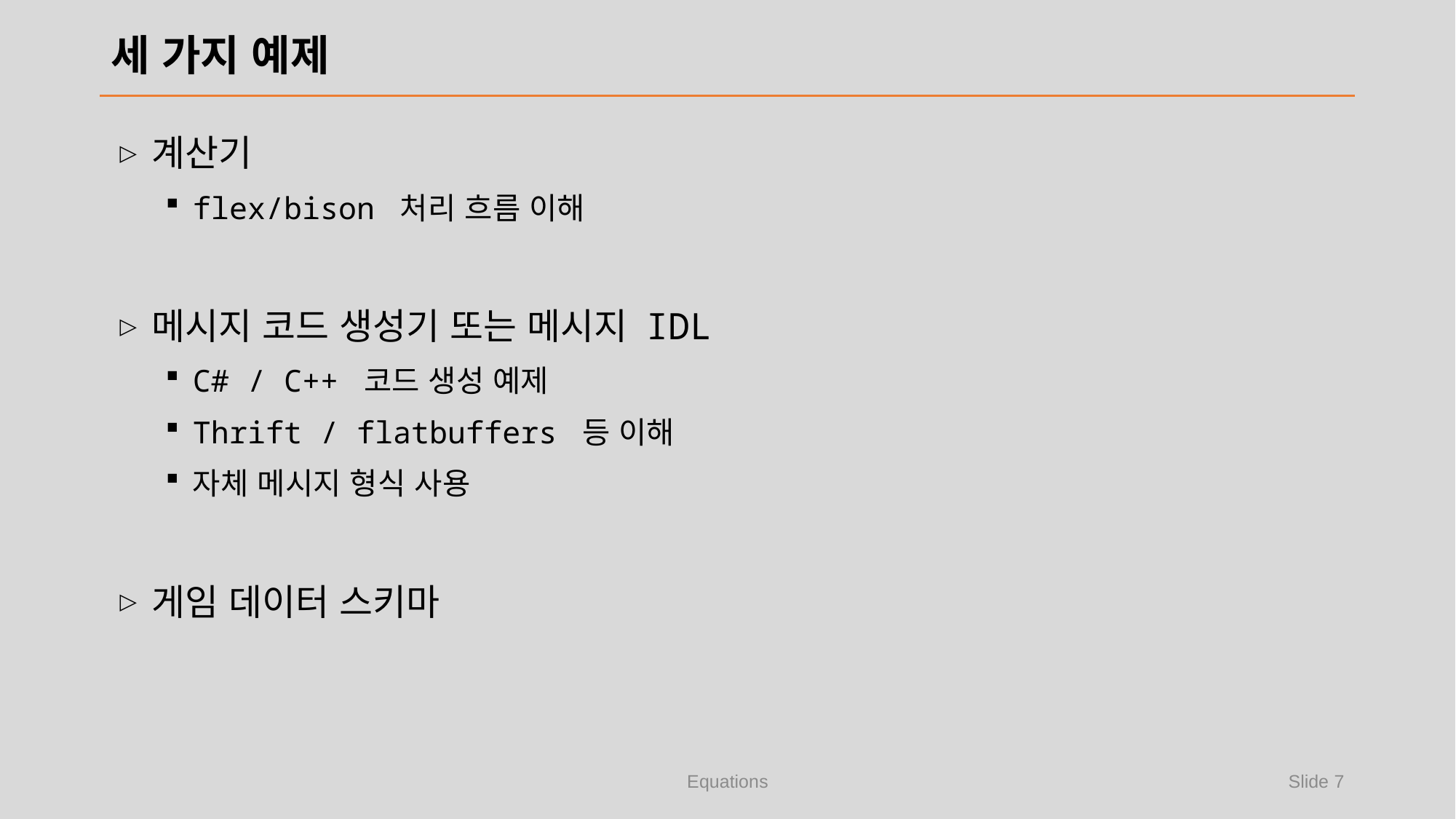

# 세 가지 예제
계산기
flex/bison 처리 흐름 이해

메시지 코드 생성기 또는 메시지 IDL
C# / C++ 코드 생성 예제
Thrift / flatbuffers 등 이해
자체 메시지 형식 사용

게임 데이터 스키마
Equations
Slide 7